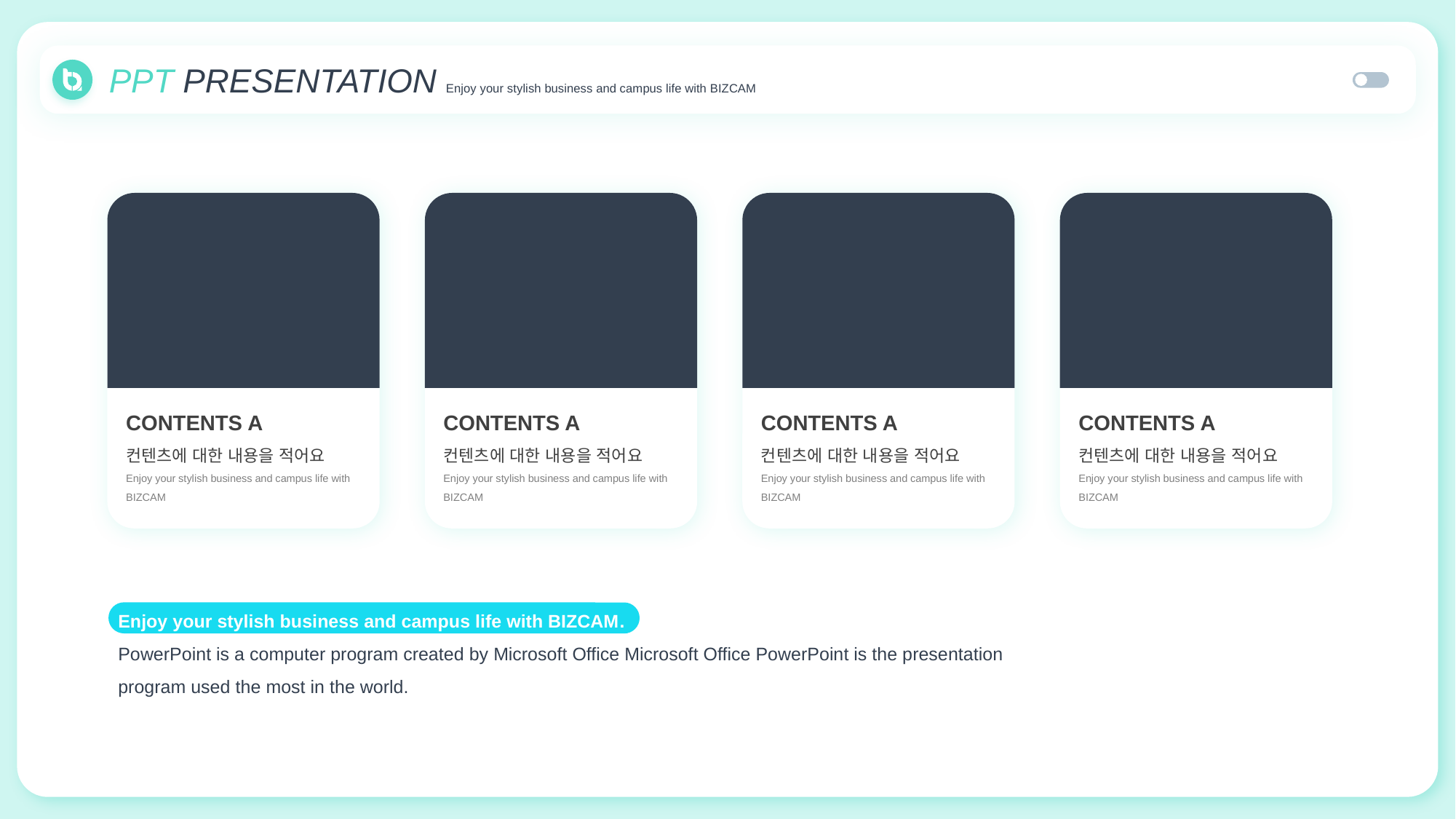

PPT PRESENTATION Enjoy your stylish business and campus life with BIZCAM

CONTENTS A
컨텐츠에 대한 내용을 적어요
Enjoy your stylish business and campus life with BIZCAM

CONTENTS A
컨텐츠에 대한 내용을 적어요
Enjoy your stylish business and campus life with BIZCAM

CONTENTS A
컨텐츠에 대한 내용을 적어요
Enjoy your stylish business and campus life with BIZCAM

CONTENTS A
컨텐츠에 대한 내용을 적어요
Enjoy your stylish business and campus life with BIZCAM
Enjoy your stylish business and campus life with BIZCAM.
PowerPoint is a computer program created by Microsoft Office Microsoft Office PowerPoint is the presentation program used the most in the world.